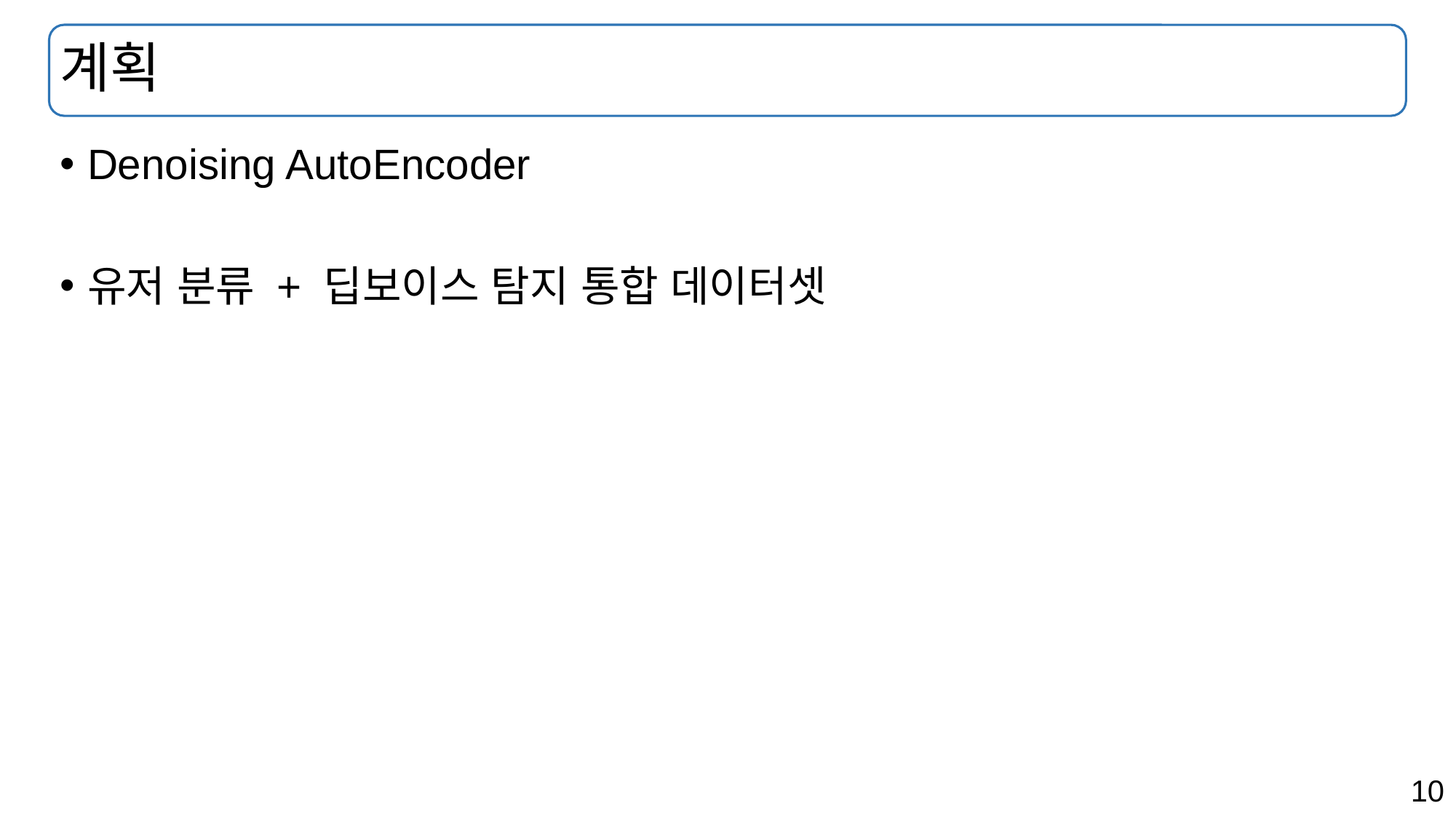

# 계획
Denoising AutoEncoder

유저 분류 + 딥보이스 탐지 통합 데이터셋